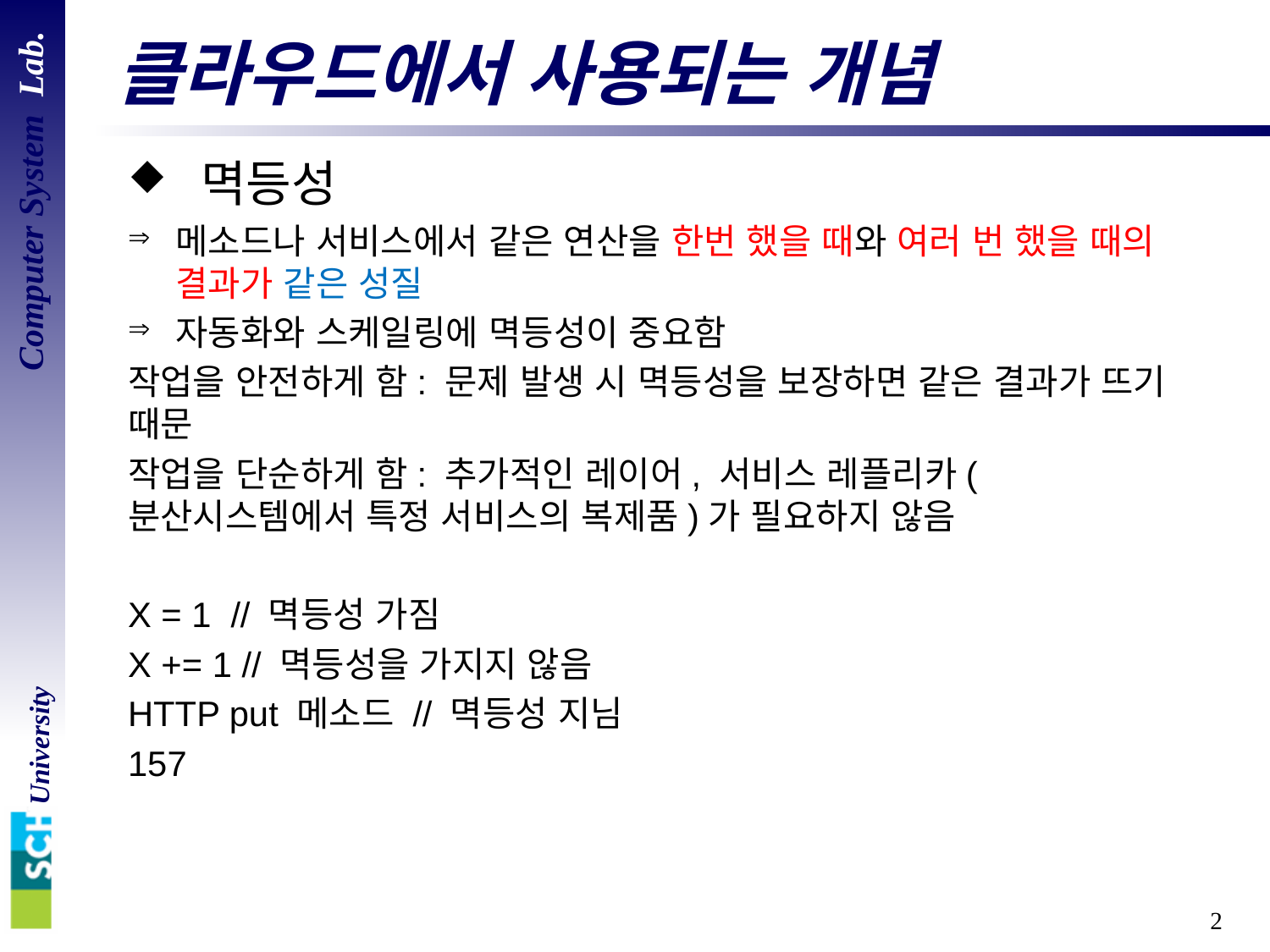

# 클라우드에서 사용되는 개념
 멱등성
메소드나 서비스에서 같은 연산을 한번 했을 때와 여러 번 했을 때의 결과가 같은 성질
자동화와 스케일링에 멱등성이 중요함
작업을 안전하게 함: 문제 발생 시 멱등성을 보장하면 같은 결과가 뜨기 때문
작업을 단순하게 함: 추가적인 레이어, 서비스 레플리카(분산시스템에서 특정 서비스의 복제품)가 필요하지 않음

X = 1  // 멱등성 가짐
X += 1 // 멱등성을 가지지 않음
HTTP put 메소드 // 멱등성 지님
157